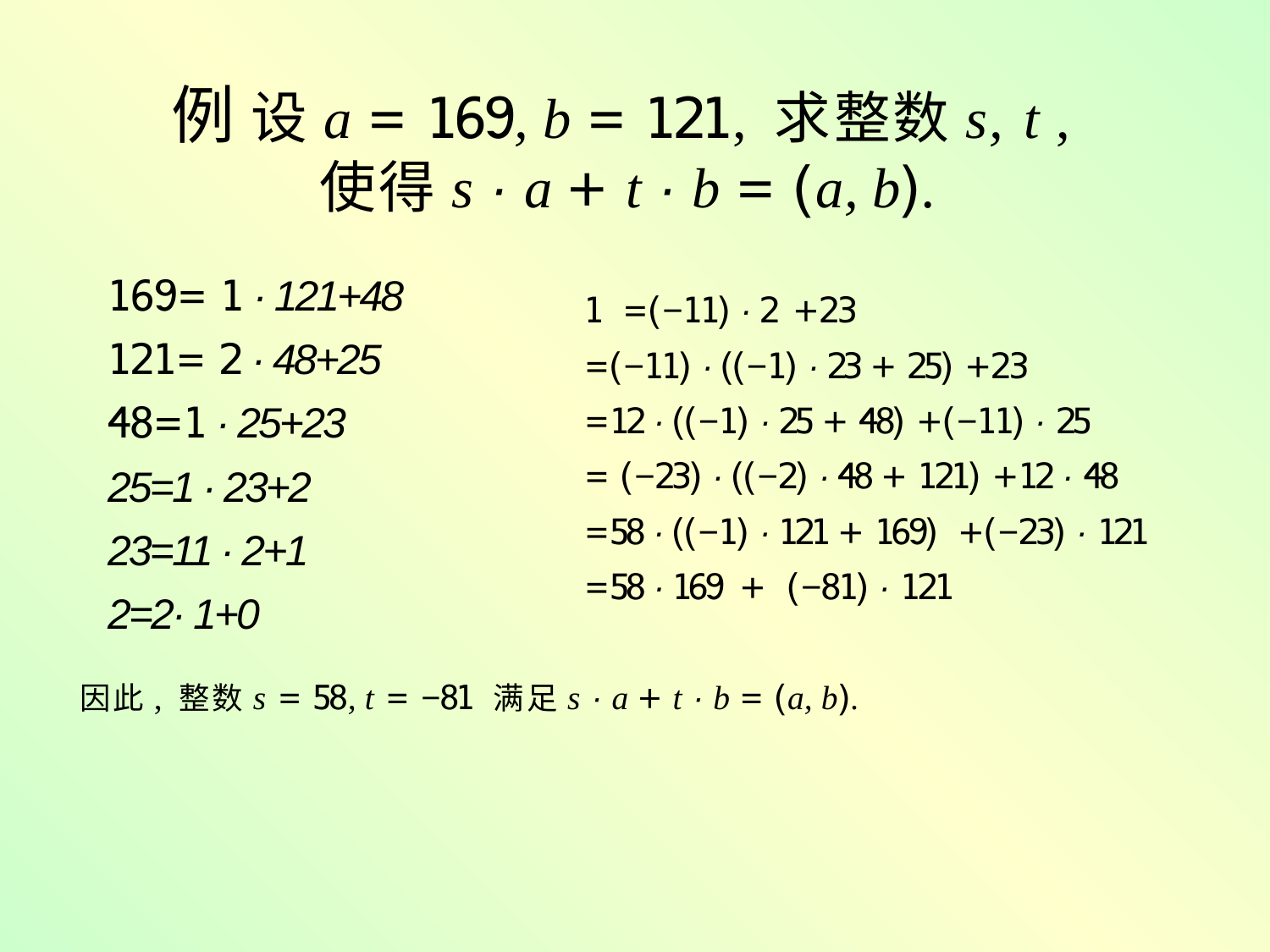

# 例 设a = 169, b = 121, 求整数s, t , 使得s · a + t · b = (a, b).
= 1 · 121+48
121= 2 · 48+25
48=1 · 25+23
25=1 · 23+2
23=11 · 2+1
2=2· 1+0
1  =(−11) · 2 +23
=(−11) · ((−1) · 23 + 25) +23
=12 · ((−1) · 25 + 48) +(−11) · 25
= (−23) · ((−2) · 48 + 121) +12 · 48
=58 · ((−1) · 121 + 169)  +(−23) · 121
=58 · 169  +  (−81) · 121
因此, 整数s = 58, t = −81 满足s · a + t · b = (a, b).